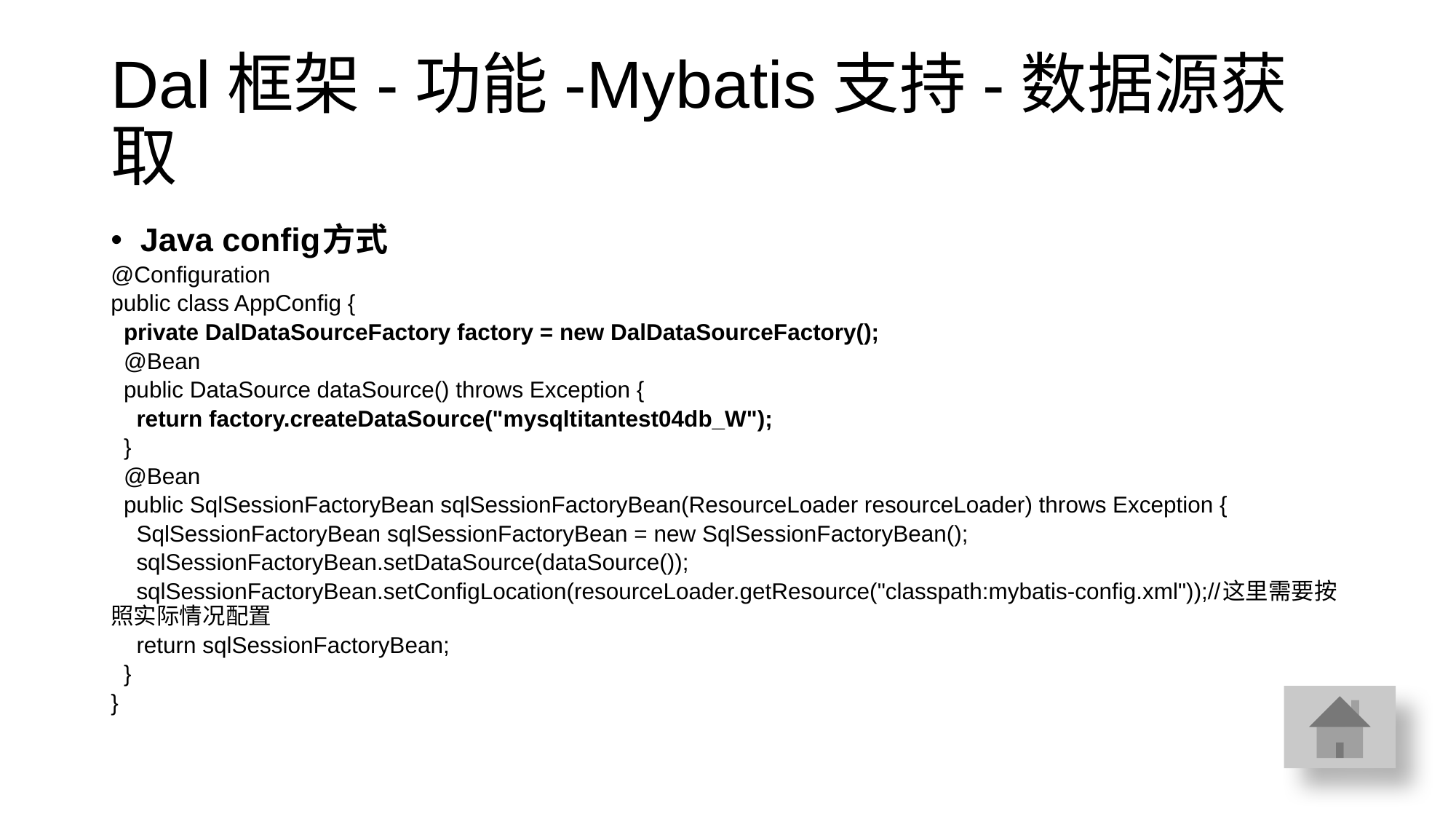

# Dal框架-功能-Mybatis支持-数据源获取
Java config方式
@Configuration
public class AppConfig {
  private DalDataSourceFactory factory = new DalDataSourceFactory();
  @Bean
  public DataSource dataSource() throws Exception {
    return factory.createDataSource("mysqltitantest04db_W");
  }
  @Bean
  public SqlSessionFactoryBean sqlSessionFactoryBean(ResourceLoader resourceLoader) throws Exception {
    SqlSessionFactoryBean sqlSessionFactoryBean = new SqlSessionFactoryBean();
    sqlSessionFactoryBean.setDataSource(dataSource());
    sqlSessionFactoryBean.setConfigLocation(resourceLoader.getResource("classpath:mybatis-config.xml"));//这里需要按照实际情况配置
    return sqlSessionFactoryBean;
  }
}